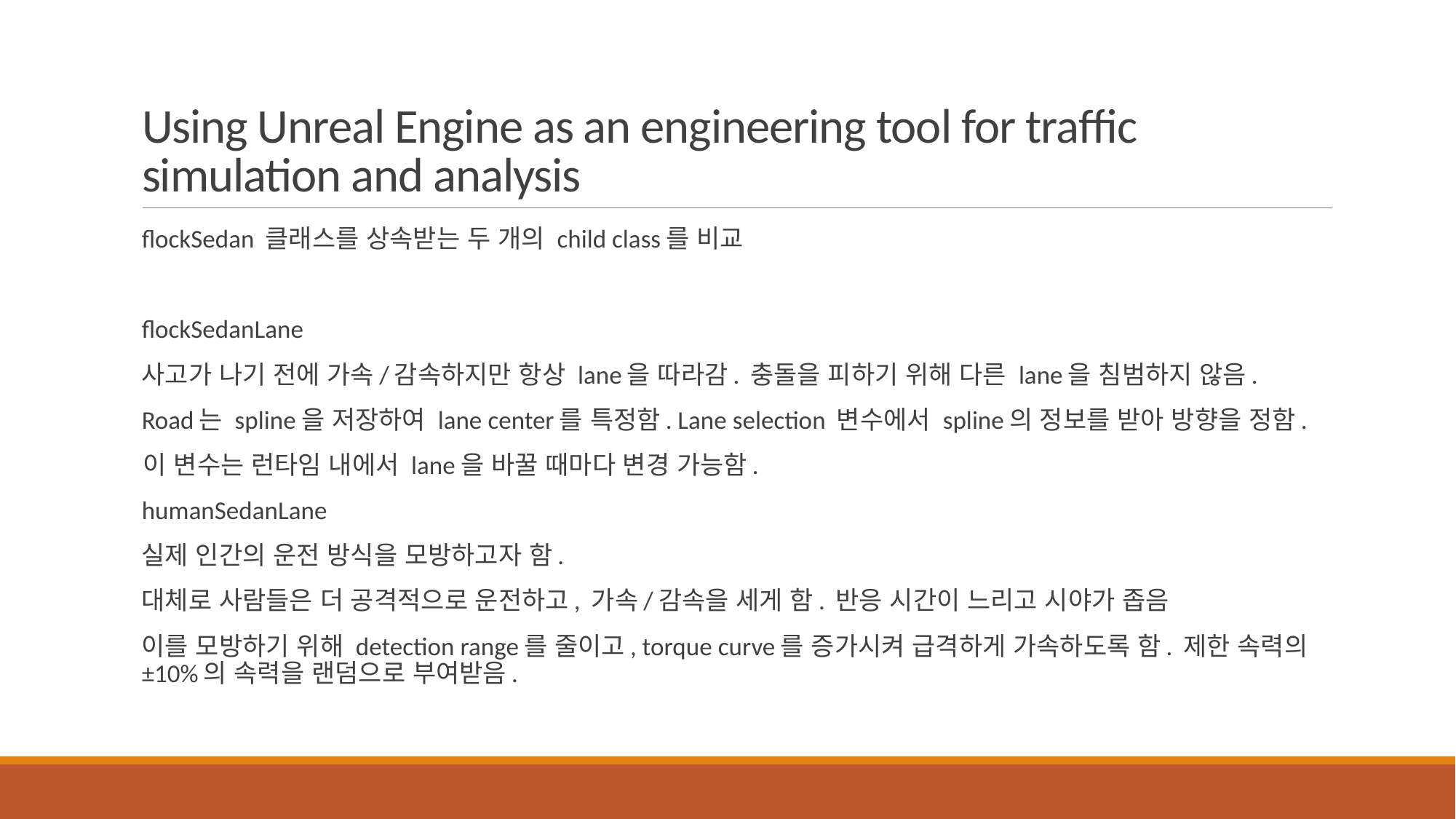

# Using Unreal Engine as an engineering tool for traffic simulation and analysis
flockSedan 클래스를 상속받는 두 개의 child class를 비교

flockSedanLane
사고가 나기 전에 가속/감속하지만 항상 lane을 따라감. 충돌을 피하기 위해 다른 lane을 침범하지 않음.
Road는 spline을 저장하여 lane center를 특정함. Lane selection 변수에서 spline의 정보를 받아 방향을 정함.
 이 변수는 런타임 내에서 lane을 바꿀 때마다 변경 가능함.
humanSedanLane
실제 인간의 운전 방식을 모방하고자 함.
대체로 사람들은 더 공격적으로 운전하고, 가속/감속을 세게 함. 반응 시간이 느리고 시야가 좁음
이를 모방하기 위해 detection range를 줄이고, torque curve를 증가시켜 급격하게 가속하도록 함. 제한 속력의 ±10%의 속력을 랜덤으로 부여받음.